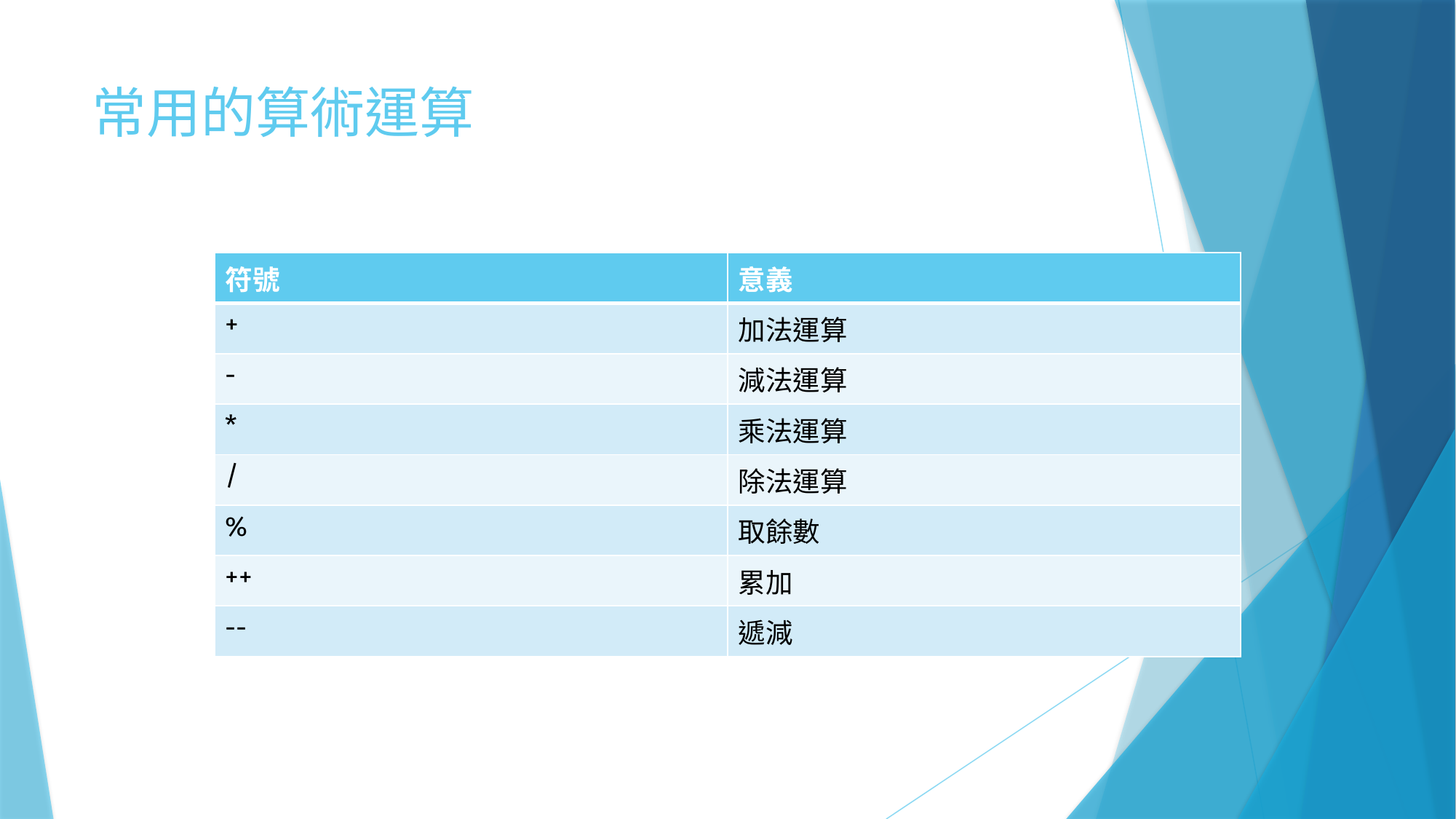

# 常用的算術運算
| 符號 | 意義 |
| --- | --- |
| + | 加法運算 |
| - | 減法運算 |
| \* | 乘法運算 |
| / | 除法運算 |
| % | 取餘數 |
| ++ | 累加 |
| -- | 遞減 |